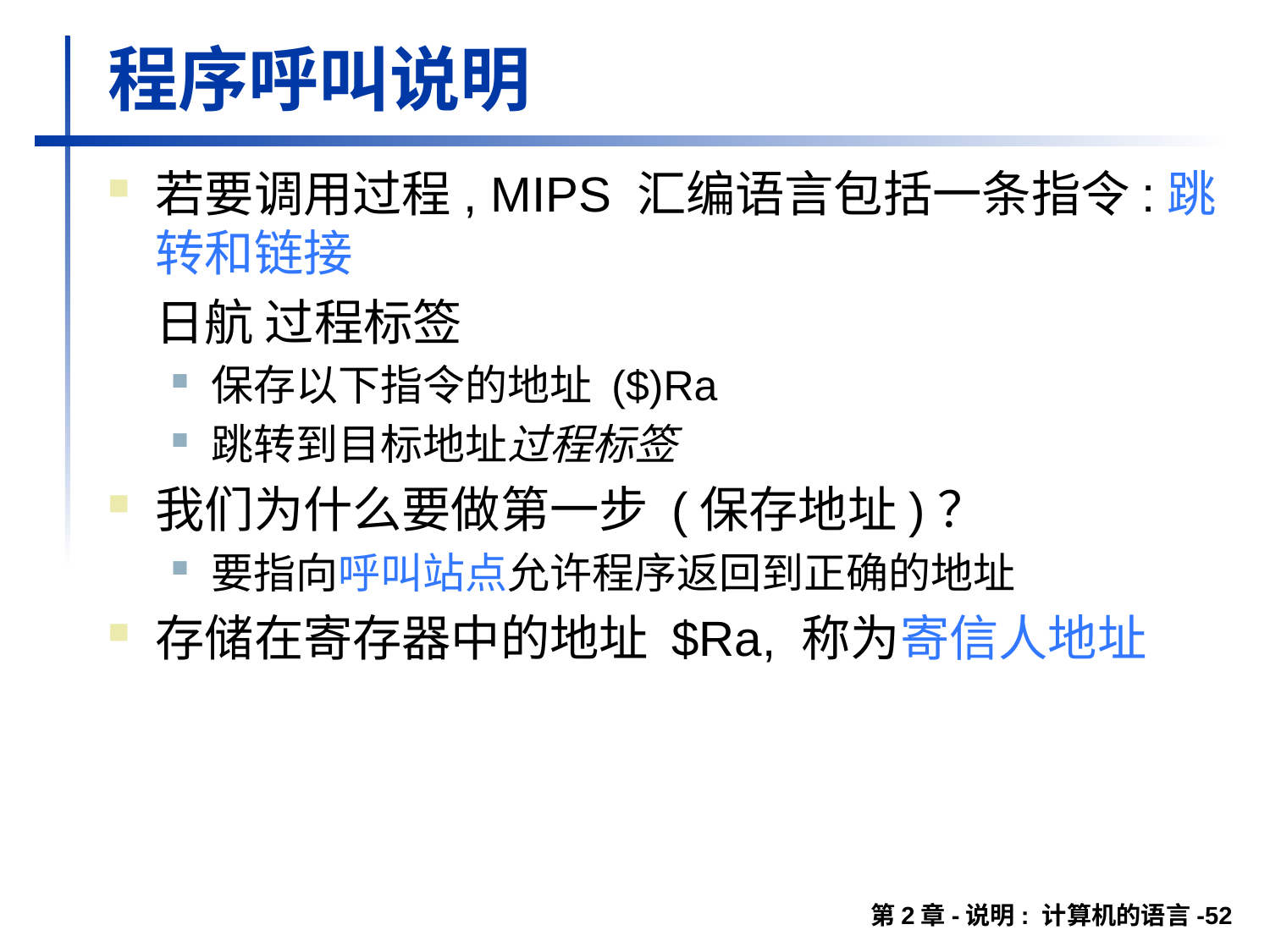

# 程序呼叫说明
若要调用过程, MIPS 汇编语言包括一条指令:跳转和链接
	日航 过程标签
保存以下指令的地址 ($)Ra
跳转到目标地址过程标签
我们为什么要做第一步 (保存地址)？
要指向呼叫站点允许程序返回到正确的地址
存储在寄存器中的地址 $Ra, 称为寄信人地址
第2章-说明: 计算机的语言-52